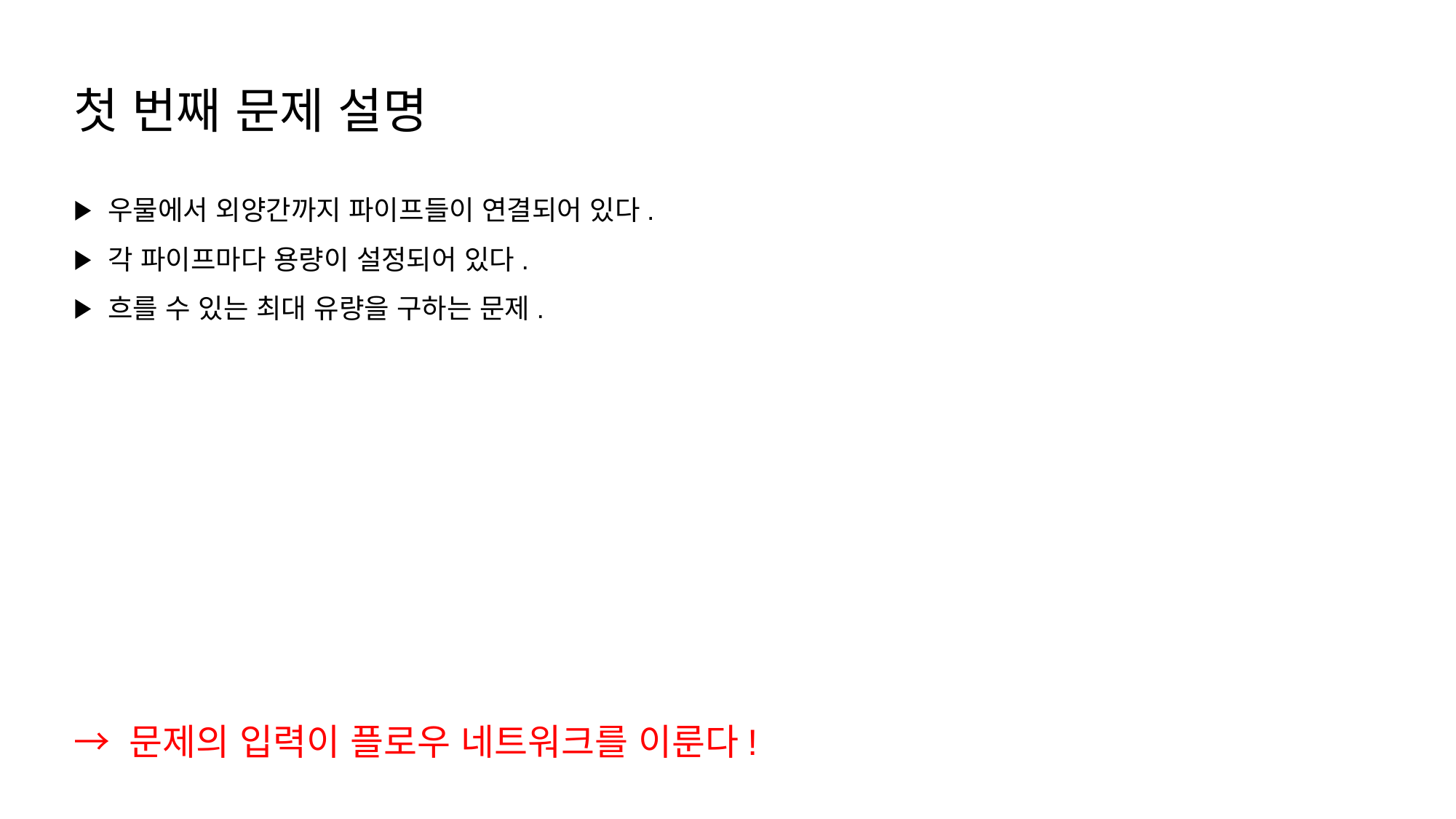

첫 번째 문제 설명
우물에서 외양간까지 파이프들이 연결되어 있다.
각 파이프마다 용량이 설정되어 있다.
흐를 수 있는 최대 유량을 구하는 문제.
→ 문제의 입력이 플로우 네트워크를 이룬다!